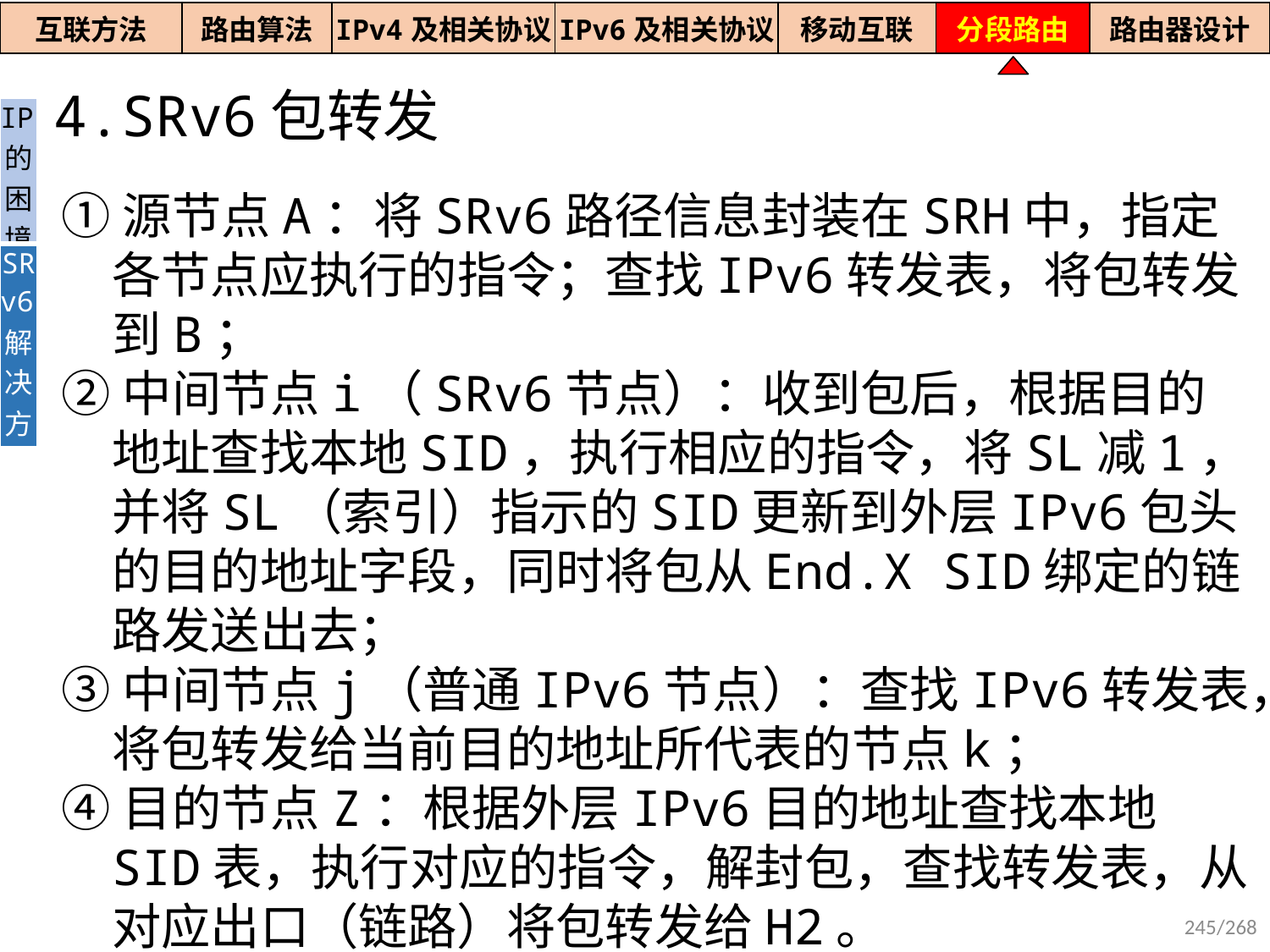

| 互联方法 | 路由算法 | IPv4及相关协议 | IPv6及相关协议 | 移动互联 | 分段路由 | 路由器设计 |
| --- | --- | --- | --- | --- | --- | --- |

4.SRv6包转发
| IP的困境 |
| --- |
| SRv6解决方案 |
①源节点A：将SRv6路径信息封装在SRH中，指定各节点应执行的指令；查找IPv6转发表，将包转发到B；
②中间节点i（SRv6节点）：收到包后，根据目的地址查找本地SID，执行相应的指令，将SL减1，并将SL（索引）指示的SID更新到外层IPv6包头的目的地址字段，同时将包从End.X SID绑定的链路发送出去；
③中间节点j（普通IPv6节点）：查找IPv6转发表，将包转发给当前目的地址所代表的节点k；
④目的节点Z：根据外层IPv6目的地址查找本地SID表，执行对应的指令，解封包，查找转发表，从对应出口（链路）将包转发给H2。
245/268